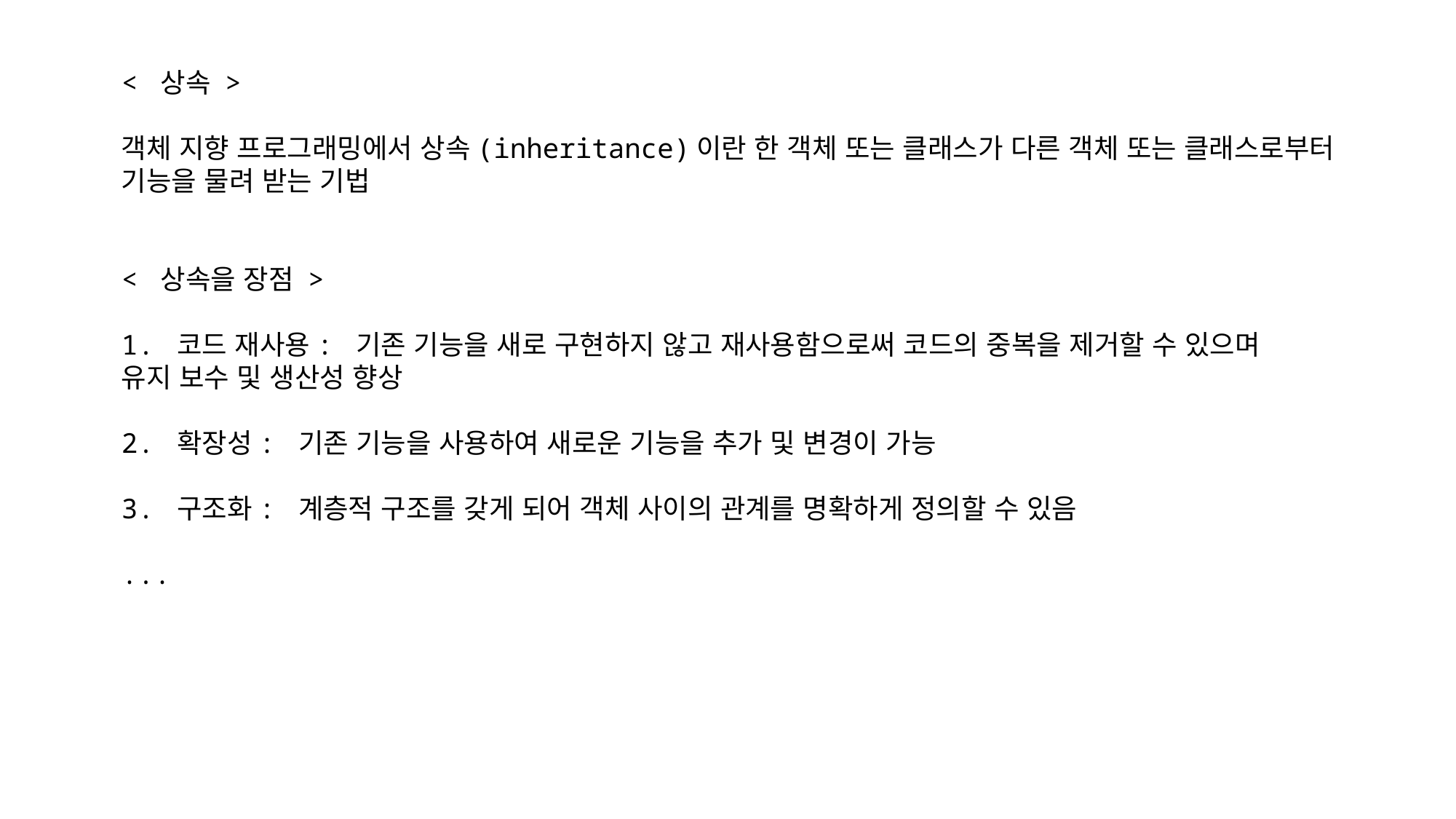

< 상속 >

객체 지향 프로그래밍에서 상속(inheritance)이란 한 객체 또는 클래스가 다른 객체 또는 클래스로부터
기능을 물려 받는 기법

< 상속을 장점 >

1. 코드 재사용: 기존 기능을 새로 구현하지 않고 재사용함으로써 코드의 중복을 제거할 수 있으며
유지 보수 및 생산성 향상

2. 확장성: 기존 기능을 사용하여 새로운 기능을 추가 및 변경이 가능

3. 구조화: 계층적 구조를 갖게 되어 객체 사이의 관계를 명확하게 정의할 수 있음

...